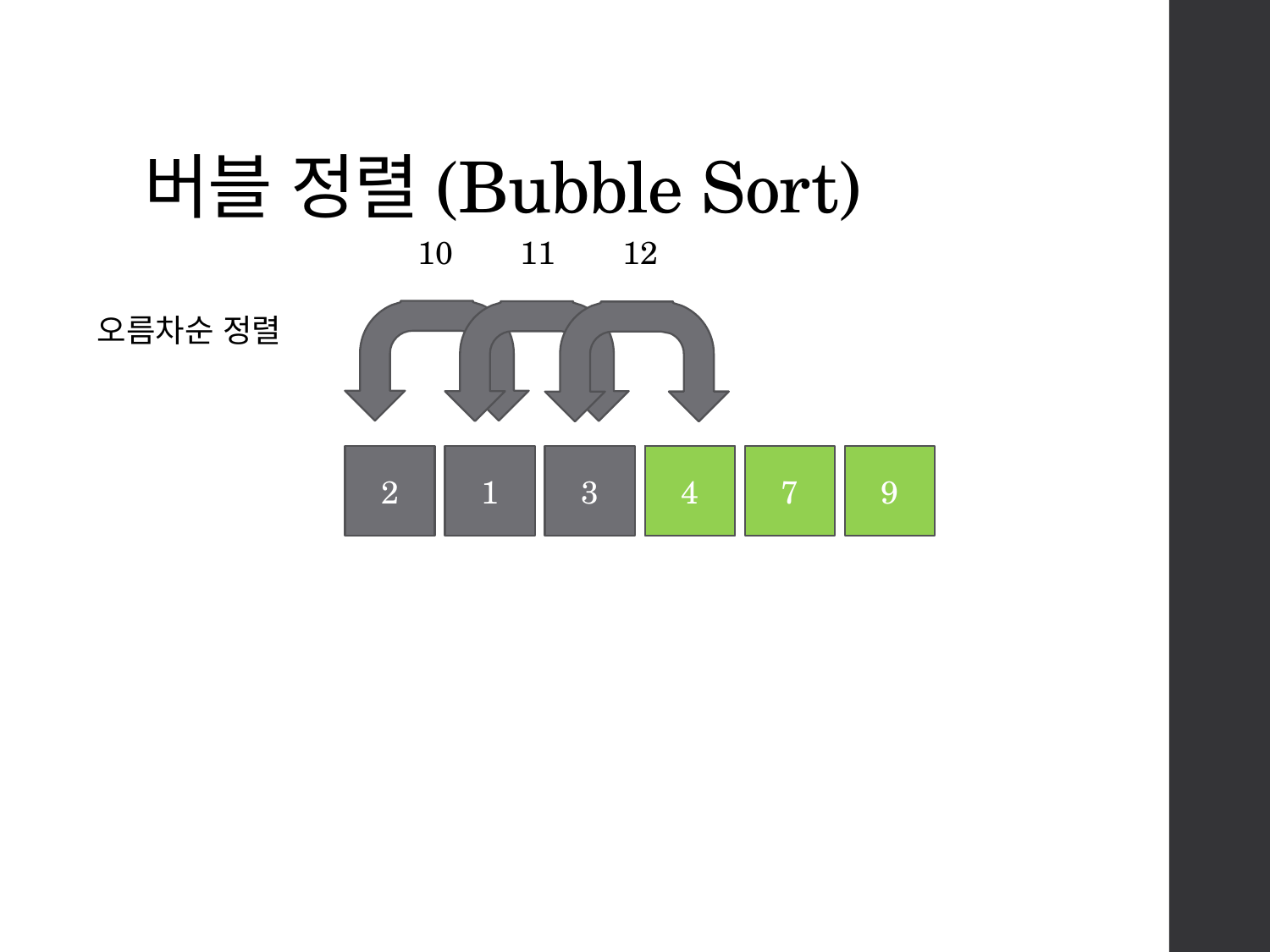

버블 정렬(Bubble Sort)
10
11
12

오름차순 정렬
2
1
3
4
4
7
9